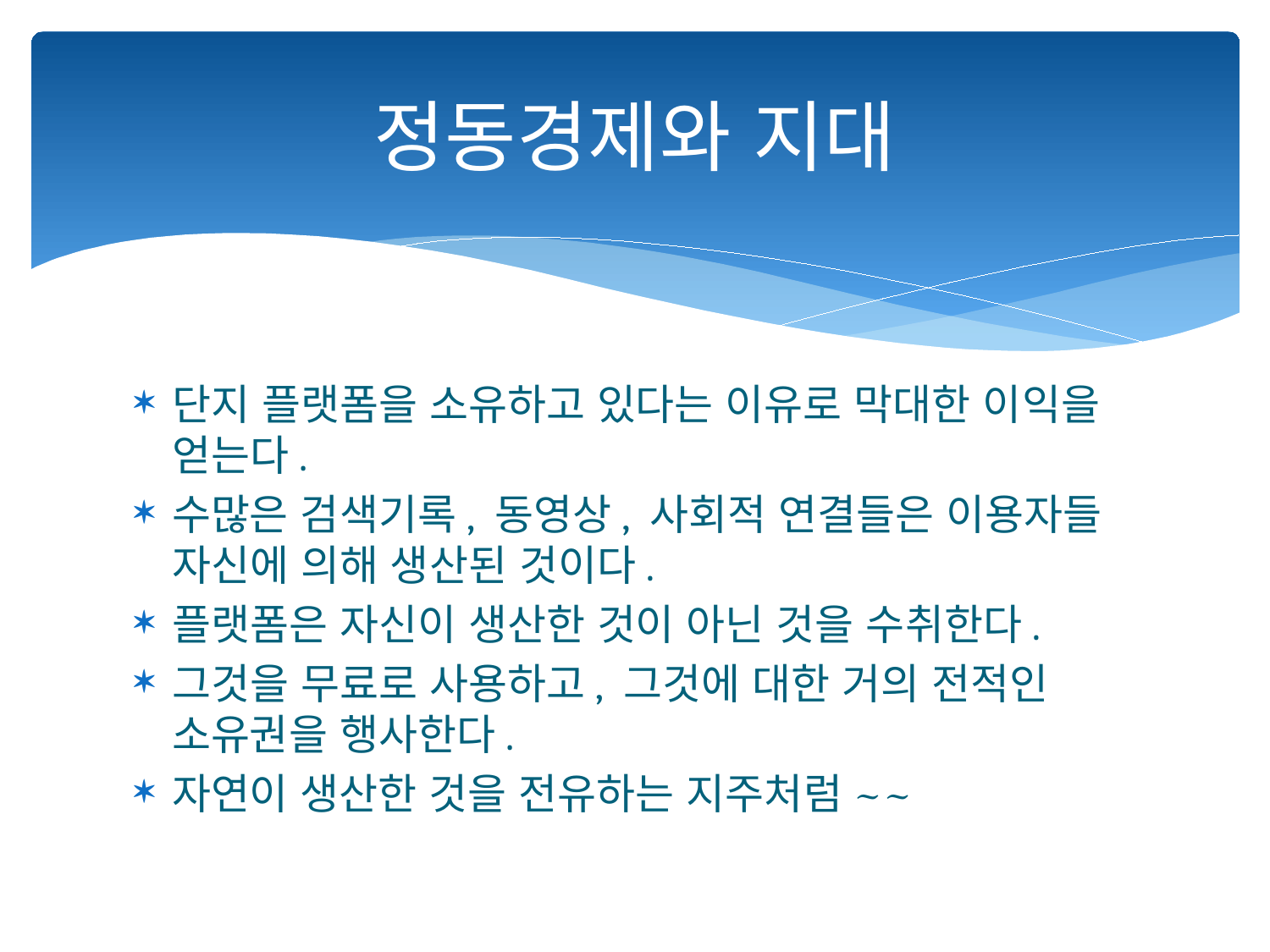

# 정동경제와 지대
단지 플랫폼을 소유하고 있다는 이유로 막대한 이익을 얻는다.
수많은 검색기록, 동영상, 사회적 연결들은 이용자들 자신에 의해 생산된 것이다.
플랫폼은 자신이 생산한 것이 아닌 것을 수취한다.
그것을 무료로 사용하고, 그것에 대한 거의 전적인 소유권을 행사한다.
자연이 생산한 것을 전유하는 지주처럼~~